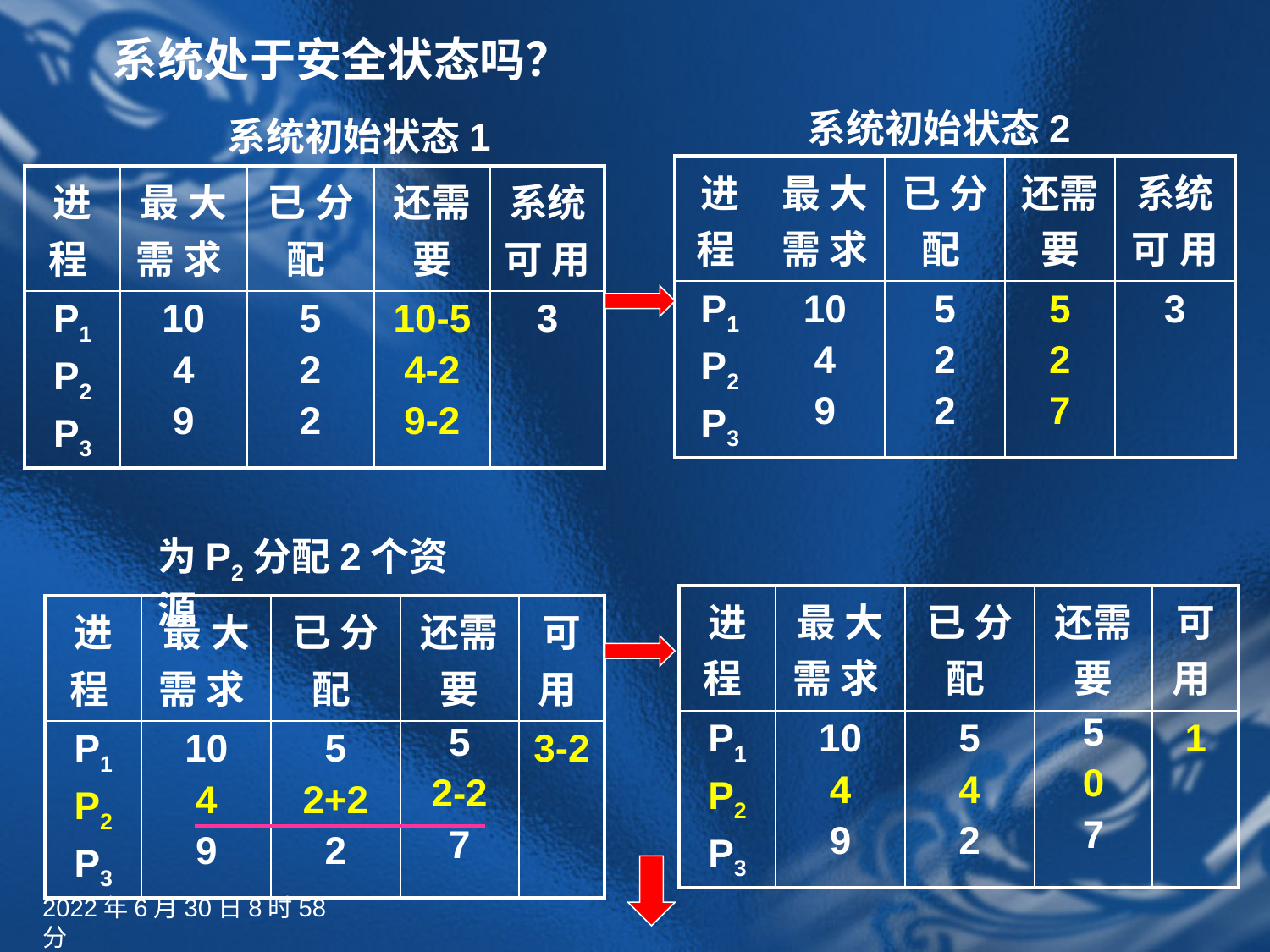

# 系统处于安全状态吗？
系统初始状态2
系统初始状态1
| 进 程 | 最 大 需 求 | 已 分 配 | 还需要 | 系统可 用 |
| --- | --- | --- | --- | --- |
| P1 P2 P3 | 10 4 9 | 5 2 2 | 5 2 7 | 3 |
| 进 程 | 最 大 需 求 | 已 分 配 | 还需要 | 系统可 用 |
| --- | --- | --- | --- | --- |
| P1 P2 P3 | 10 4 9 | 5 2 2 | 10-5 4-2 9-2 | 3 |

为P2分配2个资源
| 进 程 | 最 大 需 求 | 已 分 配 | 还需要 | 可 用 |
| --- | --- | --- | --- | --- |
| P1 P2 P3 | 10 4 9 | 5 4 2 | 5 0 7 | 1 |
| 进 程 | 最 大 需 求 | 已 分 配 | 还需要 | 可 用 |
| --- | --- | --- | --- | --- |
| P1 P2 P3 | 10 4 9 | 5 2+2 2 | 5 2-2 7 | 3-2 |

2022年6月30日8时58分